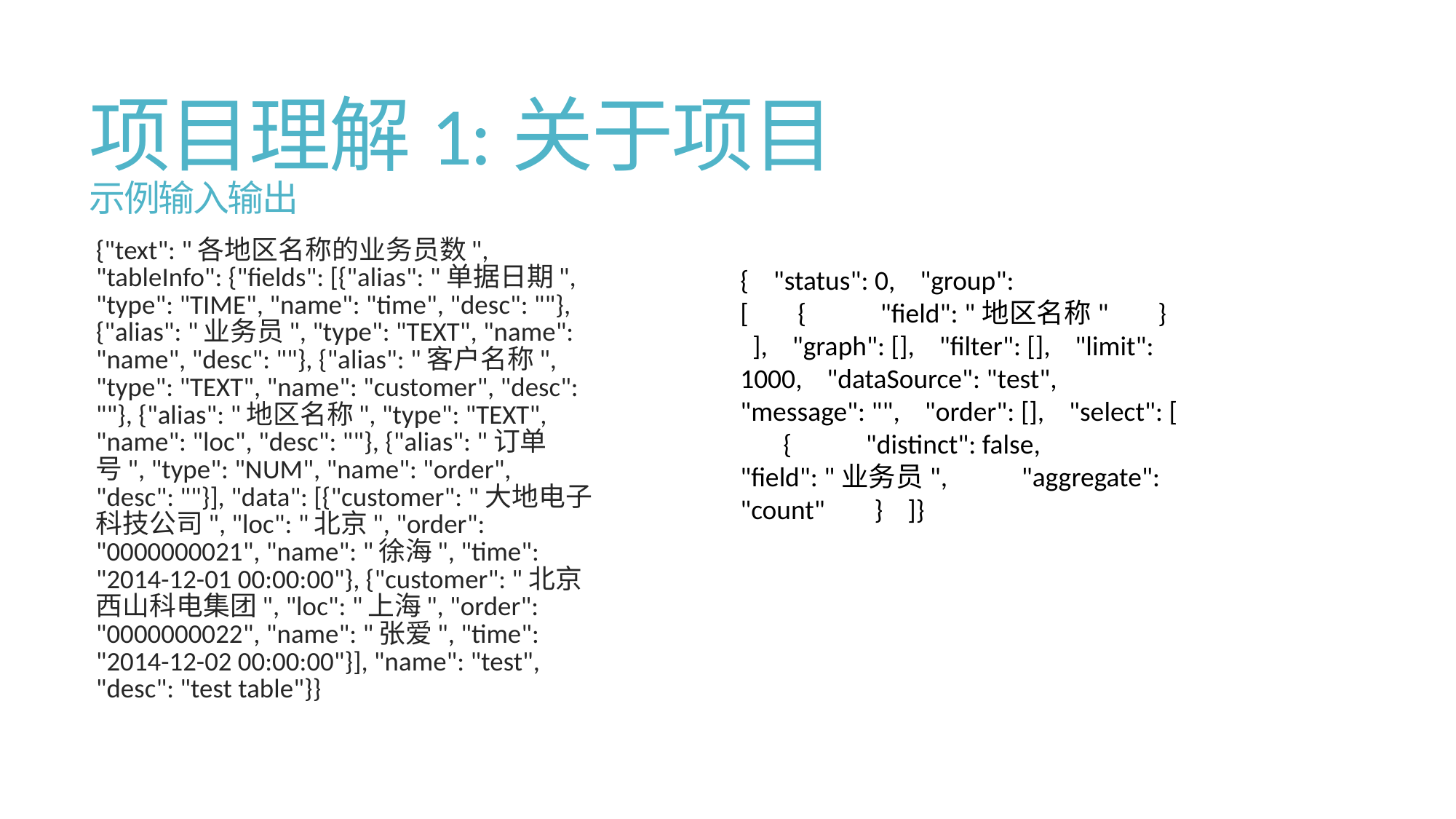

# 项目理解1:关于项目 示例输入输出
{"text": "各地区名称的业务员数", "tableInfo": {"fields": [{"alias": "单据日期", "type": "TIME", "name": "time", "desc": ""}, {"alias": "业务员", "type": "TEXT", "name": "name", "desc": ""}, {"alias": "客户名称", "type": "TEXT", "name": "customer", "desc": ""}, {"alias": "地区名称", "type": "TEXT", "name": "loc", "desc": ""}, {"alias": "订单号", "type": "NUM", "name": "order", "desc": ""}], "data": [{"customer": "大地电子科技公司", "loc": "北京", "order": "0000000021", "name": "徐海", "time": "2014-12-01 00:00:00"}, {"customer": "北京西山科电集团", "loc": "上海", "order": "0000000022", "name": "张爱", "time": "2014-12-02 00:00:00"}], "name": "test", "desc": "test table"}}
{    "status": 0,    "group": [        {            "field": "地区名称"        }    ],    "graph": [],    "filter": [],    "limit": 1000,    "dataSource": "test",    "message": "",    "order": [],    "select": [        {            "distinct": false,            "field": "业务员",            "aggregate": "count"        }    ]}